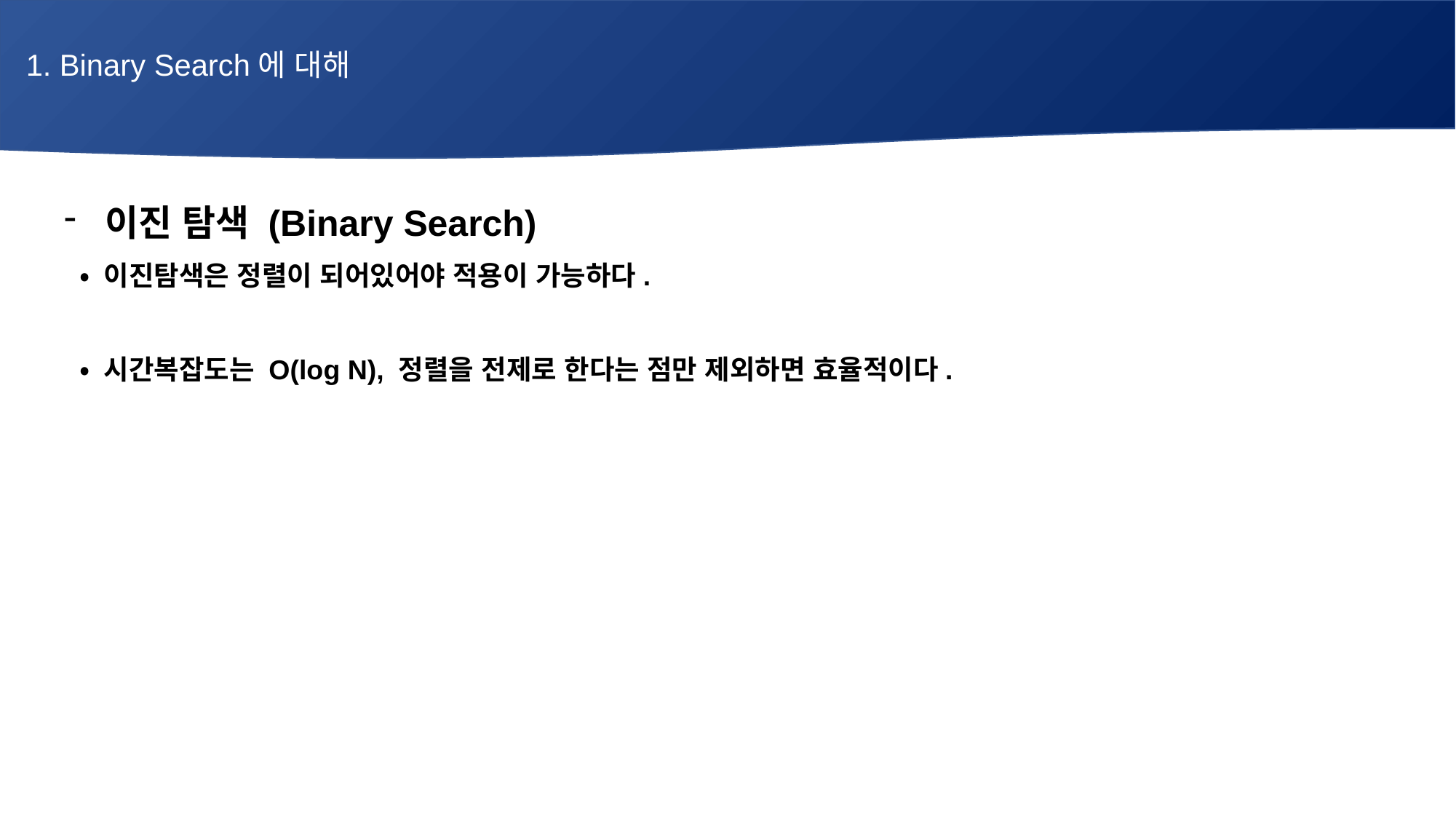

1. Binary Search에 대해
# 매주 1 과제 LV2
이진 탐색 (Binary Search)
  • 이진탐색은 정렬이 되어있어야 적용이 가능하다.

  • 시간복잡도는 O(log N), 정렬을 전제로 한다는 점만 제외하면 효율적이다.